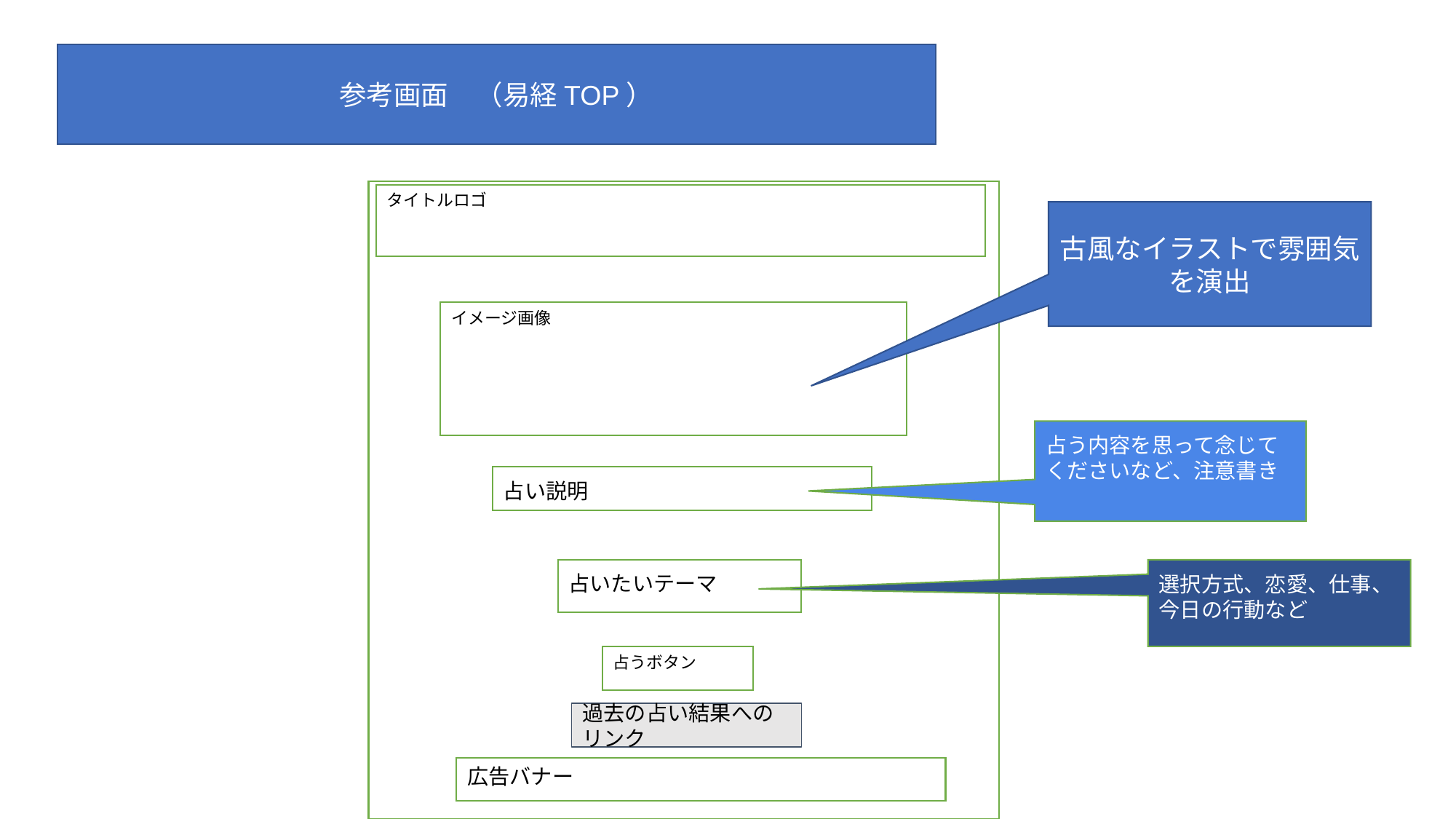

参考画面　（易経TOP）
占うボタン
占うボタン

タイトルロゴ
古風なイラストで雰囲気を演出
イメージ画像
占う内容を思って念じてくださいなど、注意書き
占い説明
占いたいテーマ
選択方式、恋愛、仕事、今日の行動など
占うボタン
過去の占い結果へのリンク
広告バナー